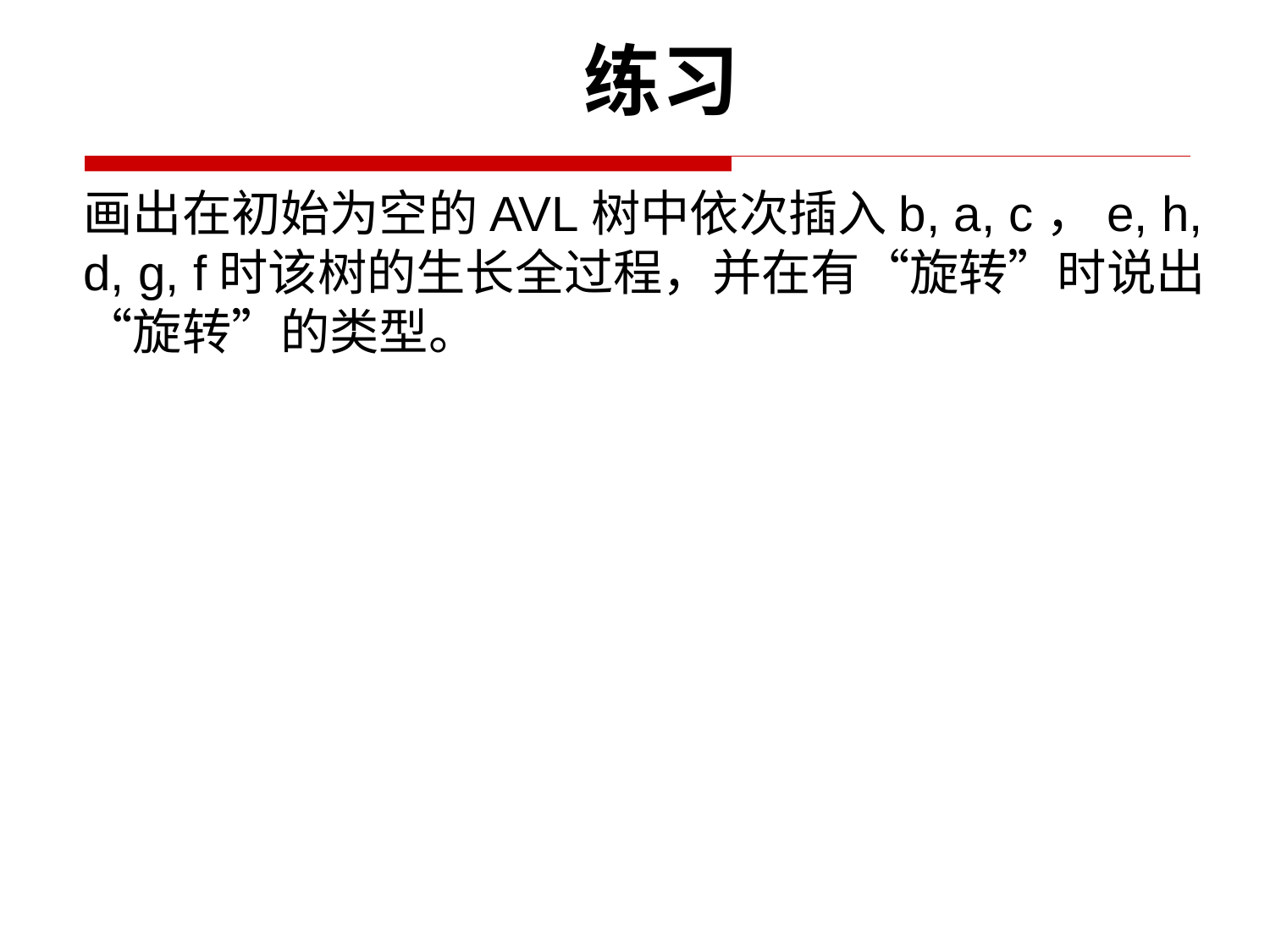

练习
画出在初始为空的AVL树中依次插入b, a, c，e, h, d, g, f时该树的生长全过程，并在有“旋转”时说出“旋转”的类型。